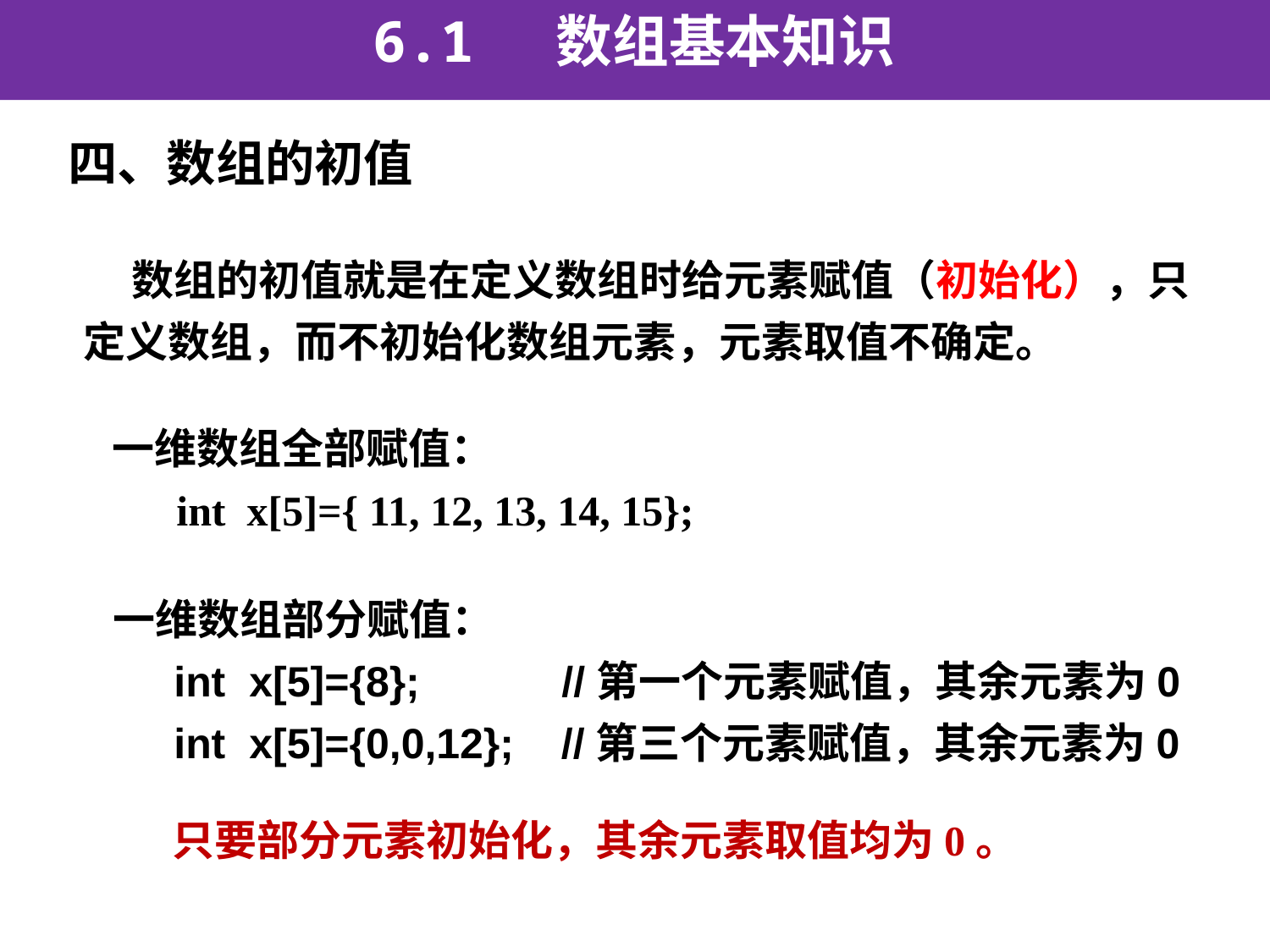

6.1  数组基本知识
四、数组的初值
    数组的初值就是在定义数组时给元素赋值（初始化），只定义数组，而不初始化数组元素，元素取值不确定。
一维数组全部赋值：
       int  x[5]={ 11, 12, 13, 14, 15};
一维数组部分赋值：
      int  x[5]={8};            //第一个元素赋值，其余元素为0
      int  x[5]={0,0,12};    //第三个元素赋值，其余元素为0
只要部分元素初始化，其余元素取值均为0。